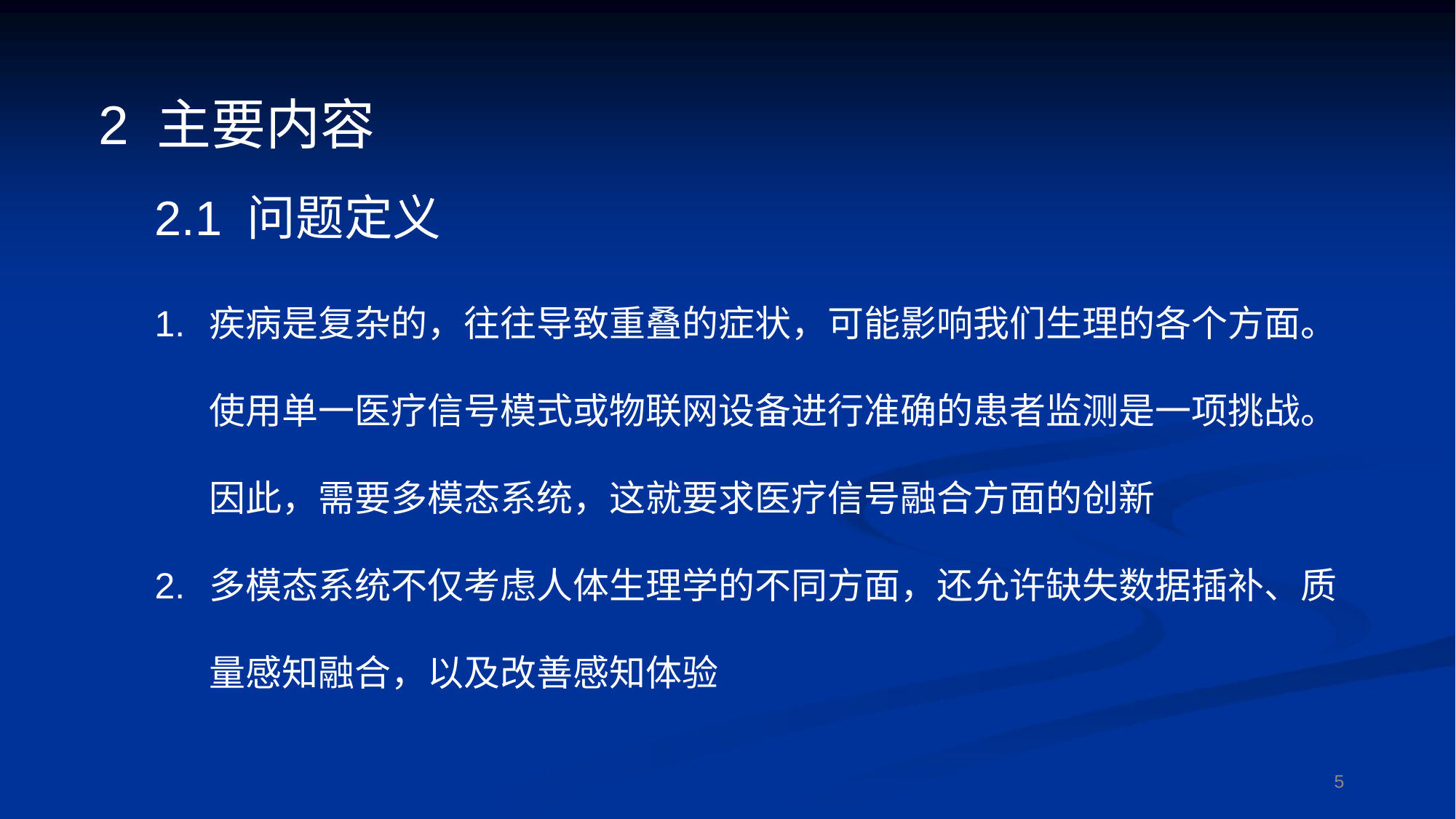

2 主要内容
2.1 问题定义
疾病是复杂的，往往导致重叠的症状，可能影响我们生理的各个方面。使用单一医疗信号模式或物联网设备进行准确的患者监测是一项挑战。因此，需要多模态系统，这就要求医疗信号融合方面的创新
多模态系统不仅考虑人体生理学的不同方面，还允许缺失数据插补、质量感知融合，以及改善感知体验

5